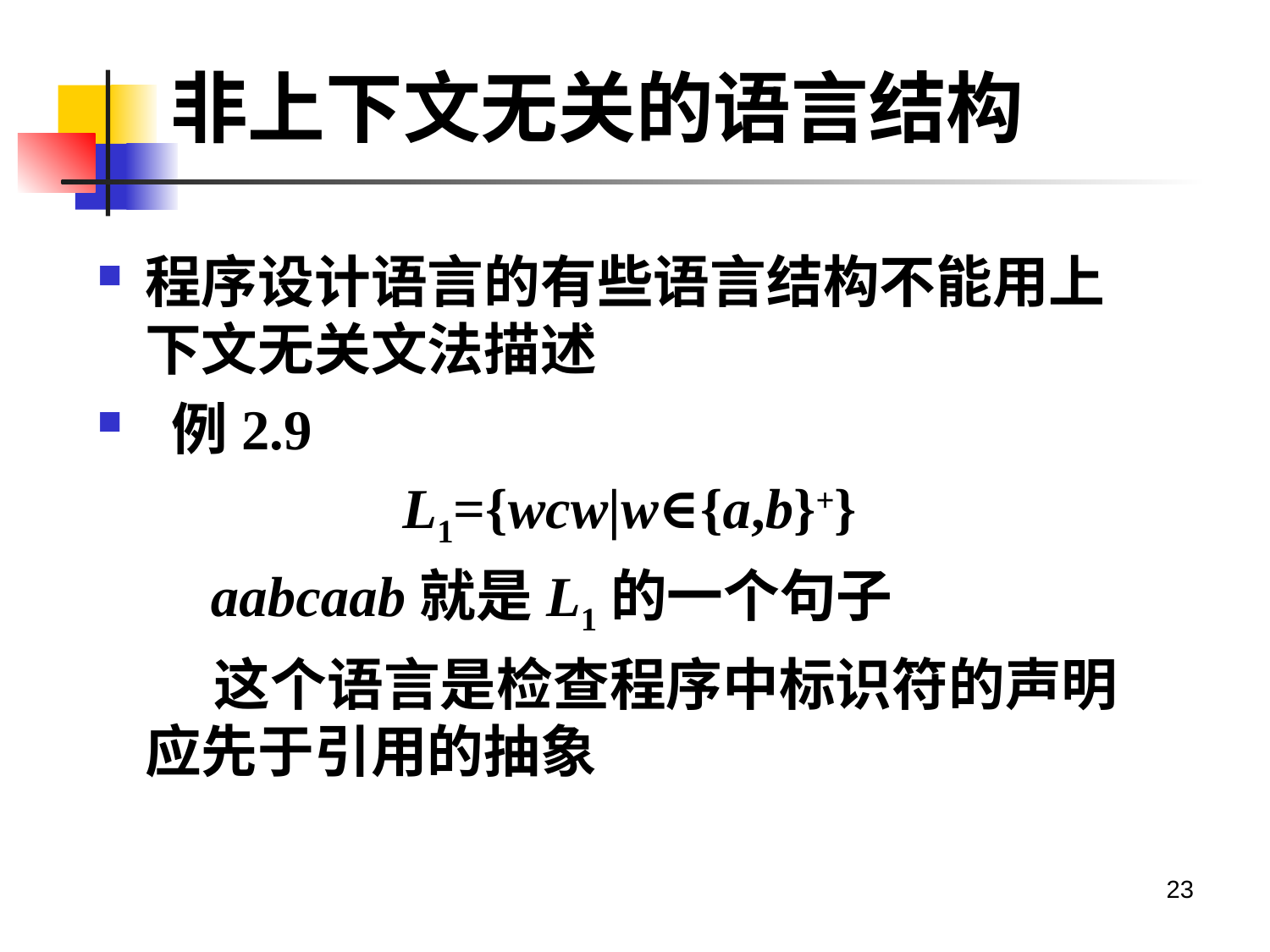

# 非上下文无关的语言结构
程序设计语言的有些语言结构不能用上下文无关文法描述
 例2.9
L1={wcw|w∈{a,b}+}
        aabcaab就是L1的一个句子
        这个语言是检查程序中标识符的声明应先于引用的抽象
23